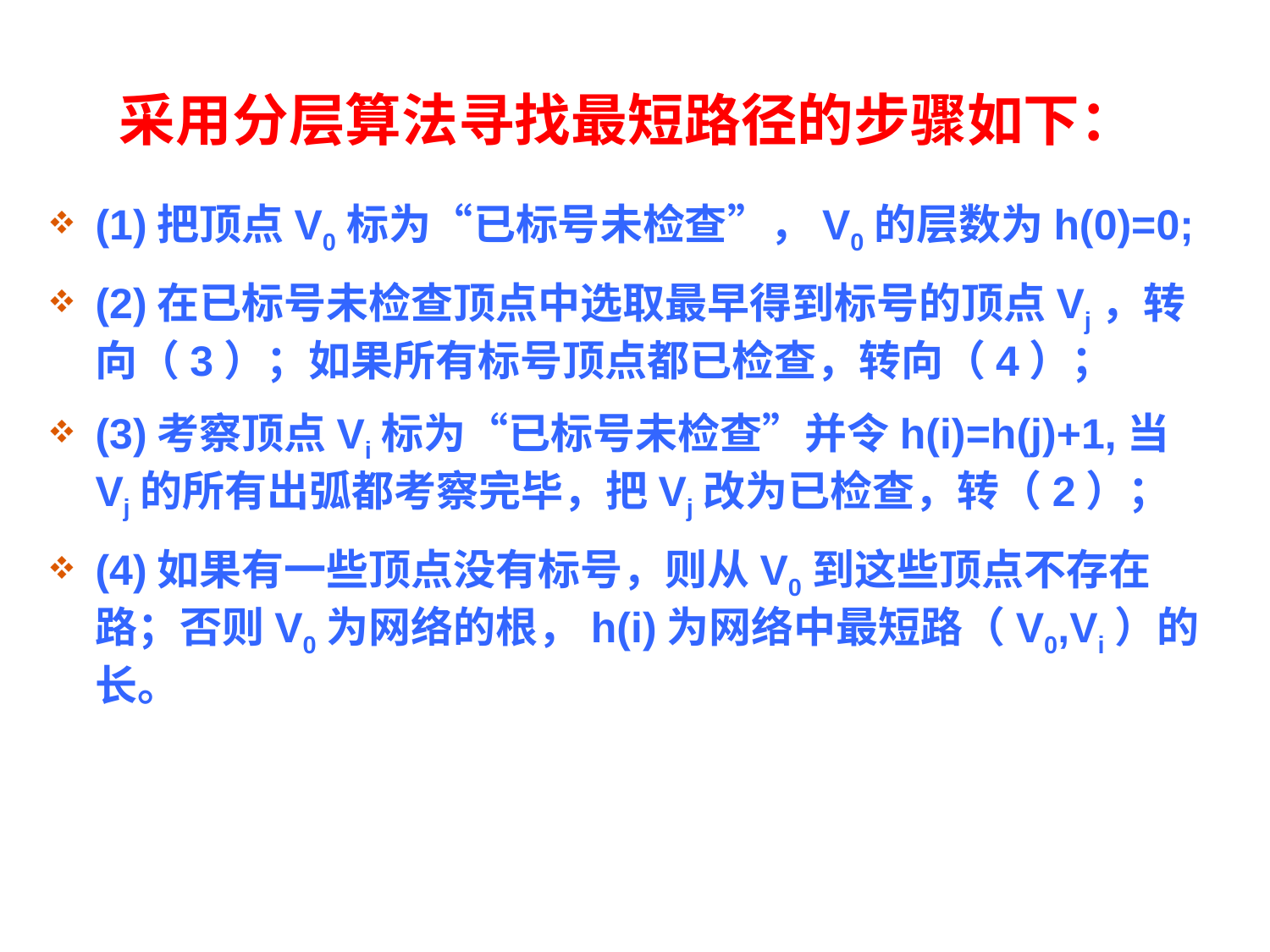

# 采用分层算法寻找最短路径的步骤如下：
(1)把顶点V0标为“已标号未检查”，V0的层数为h(0)=0;
(2)在已标号未检查顶点中选取最早得到标号的顶点Vj，转向（3）；如果所有标号顶点都已检查，转向（4）；
(3)考察顶点Vi标为“已标号未检查”并令h(i)=h(j)+1,当Vj的所有出弧都考察完毕，把Vj改为已检查，转（2）；
(4)如果有一些顶点没有标号，则从V0到这些顶点不存在路；否则V0为网络的根，h(i)为网络中最短路（V0,Vi）的长。